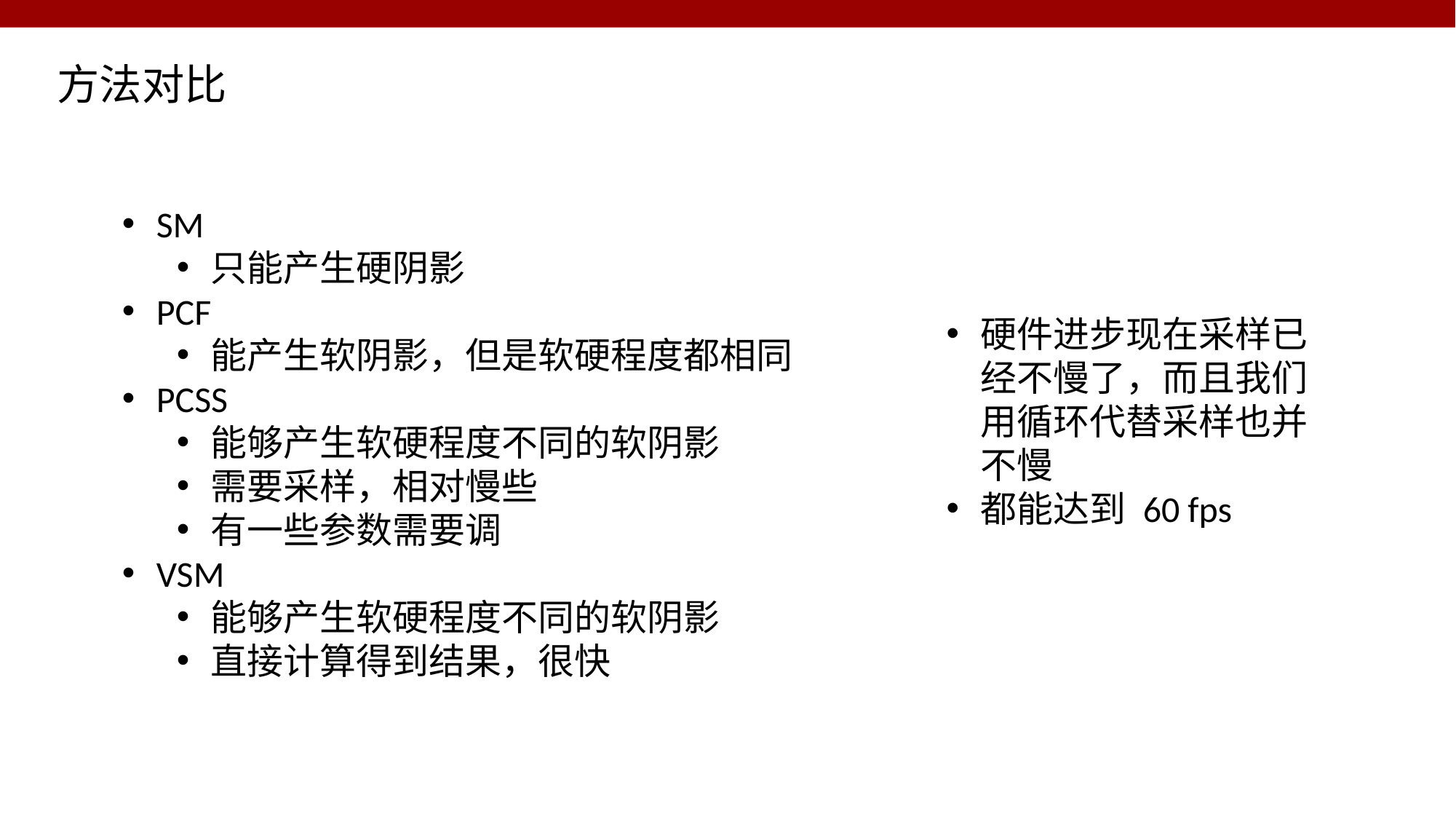

方法对比
SM
只能产生硬阴影
PCF
能产生软阴影，但是软硬程度都相同
PCSS
能够产生软硬程度不同的软阴影
需要采样，相对慢些
有一些参数需要调
VSM
能够产生软硬程度不同的软阴影
直接计算得到结果，很快
硬件进步现在采样已经不慢了，而且我们用循环代替采样也并不慢
都能达到 60 fps